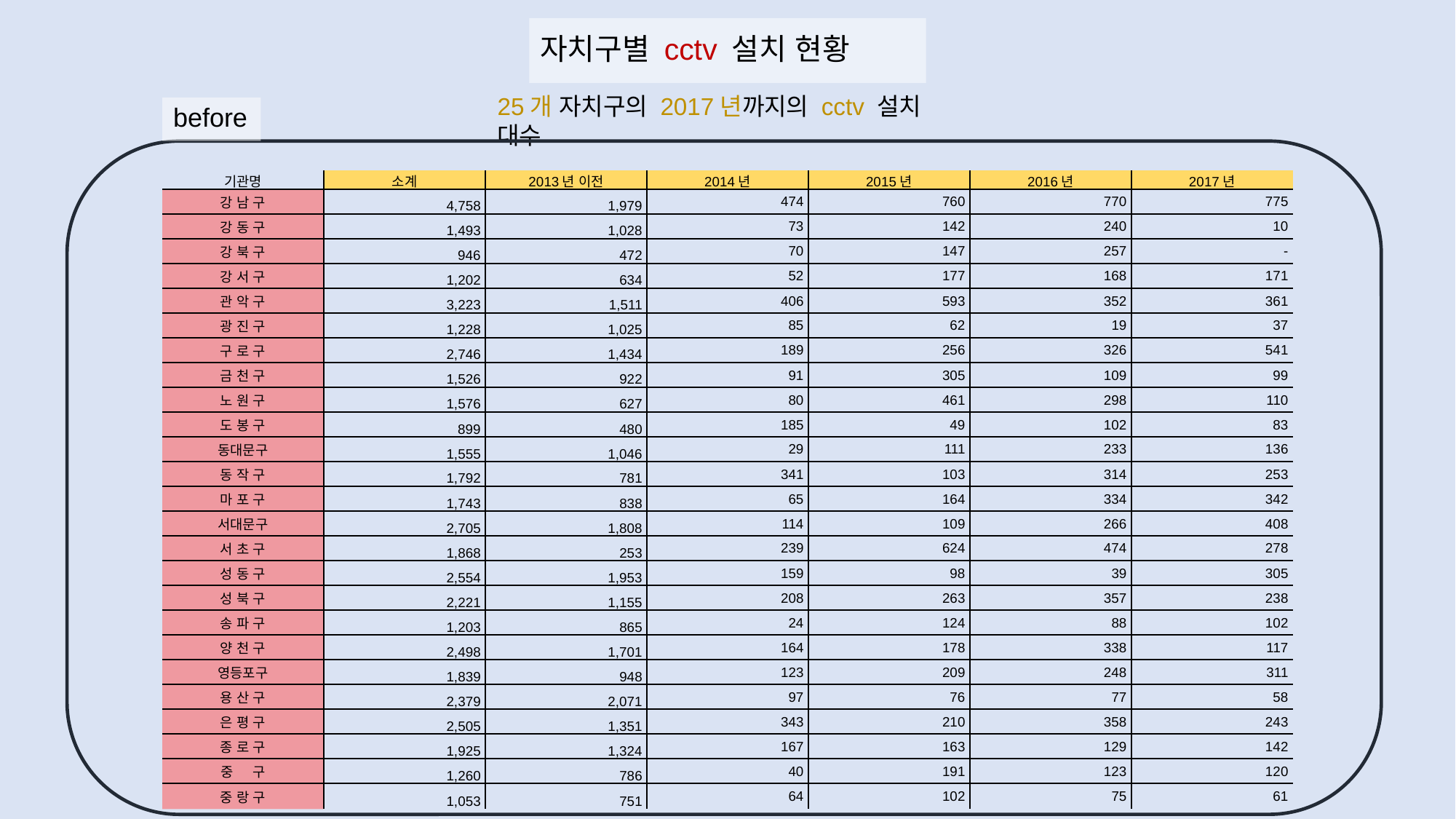

# 자치구별 cctv 설치 현황
25개 자치구의 2017년까지의 cctv 설치 대수
before

| 기관명 | 소계 | 2013년 이전 | 2014년 | 2015년 | 2016년 | 2017년 |
| --- | --- | --- | --- | --- | --- | --- |
| 강 남 구 | 4,758 | 1,979 | 474 | 760 | 770 | 775 |
| 강 동 구 | 1,493 | 1,028 | 73 | 142 | 240 | 10 |
| 강 북 구 | 946 | 472 | 70 | 147 | 257 | - |
| 강 서 구 | 1,202 | 634 | 52 | 177 | 168 | 171 |
| 관 악 구 | 3,223 | 1,511 | 406 | 593 | 352 | 361 |
| 광 진 구 | 1,228 | 1,025 | 85 | 62 | 19 | 37 |
| 구 로 구 | 2,746 | 1,434 | 189 | 256 | 326 | 541 |
| 금 천 구 | 1,526 | 922 | 91 | 305 | 109 | 99 |
| 노 원 구 | 1,576 | 627 | 80 | 461 | 298 | 110 |
| 도 봉 구 | 899 | 480 | 185 | 49 | 102 | 83 |
| 동대문구 | 1,555 | 1,046 | 29 | 111 | 233 | 136 |
| 동 작 구 | 1,792 | 781 | 341 | 103 | 314 | 253 |
| 마 포 구 | 1,743 | 838 | 65 | 164 | 334 | 342 |
| 서대문구 | 2,705 | 1,808 | 114 | 109 | 266 | 408 |
| 서 초 구 | 1,868 | 253 | 239 | 624 | 474 | 278 |
| 성 동 구 | 2,554 | 1,953 | 159 | 98 | 39 | 305 |
| 성 북 구 | 2,221 | 1,155 | 208 | 263 | 357 | 238 |
| 송 파 구 | 1,203 | 865 | 24 | 124 | 88 | 102 |
| 양 천 구 | 2,498 | 1,701 | 164 | 178 | 338 | 117 |
| 영등포구 | 1,839 | 948 | 123 | 209 | 248 | 311 |
| 용 산 구 | 2,379 | 2,071 | 97 | 76 | 77 | 58 |
| 은 평 구 | 2,505 | 1,351 | 343 | 210 | 358 | 243 |
| 종 로 구 | 1,925 | 1,324 | 167 | 163 | 129 | 142 |
| 중 구 | 1,260 | 786 | 40 | 191 | 123 | 120 |
| 중 랑 구 | 1,053 | 751 | 64 | 102 | 75 | 61 |